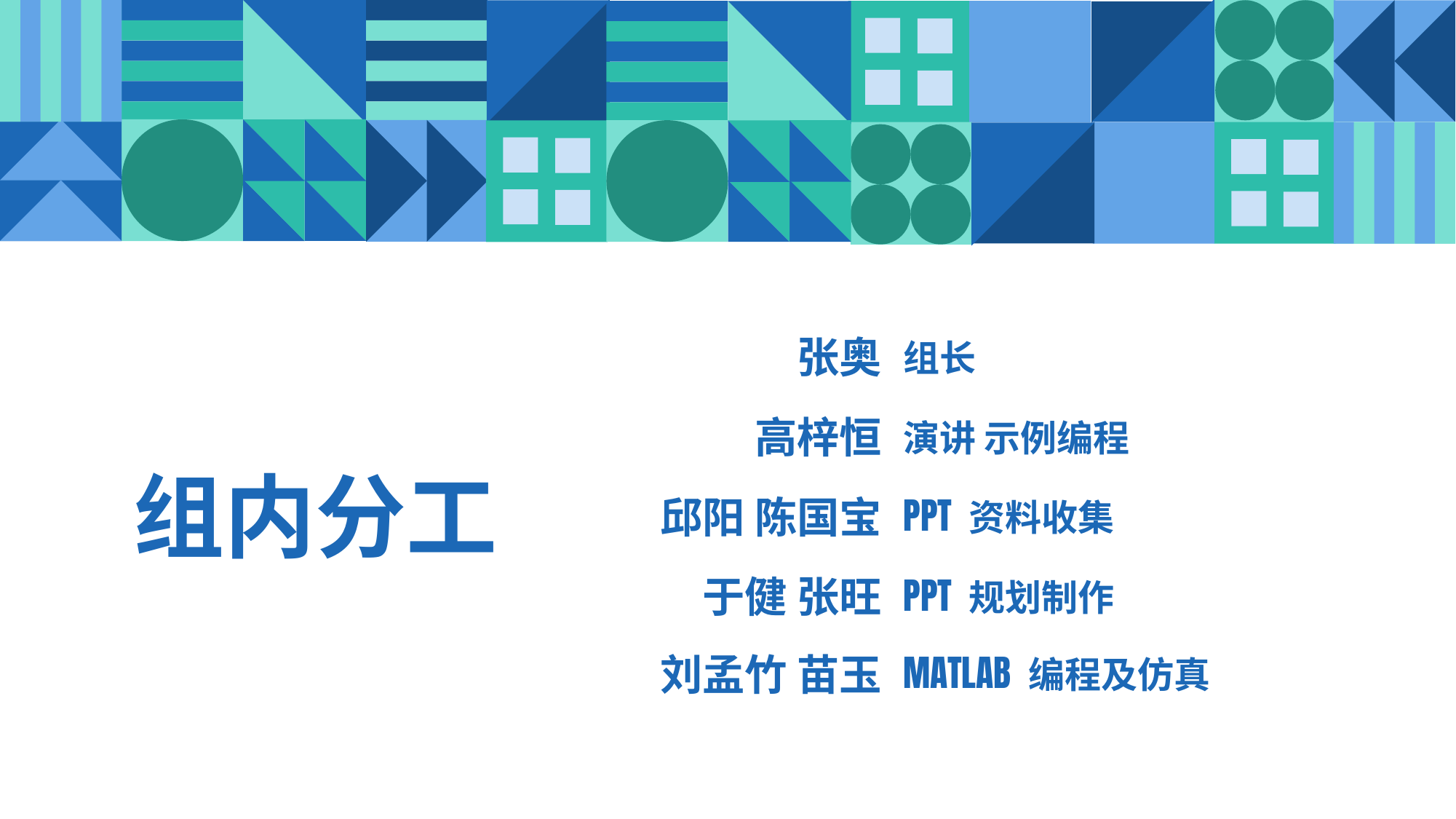

组长
张奥
高梓恒
演讲 示例编程
组内分工
PPT 资料收集
邱阳 陈国宝
于健 张旺
PPT 规划制作
MATLAB 编程及仿真
刘孟竹 苗玉